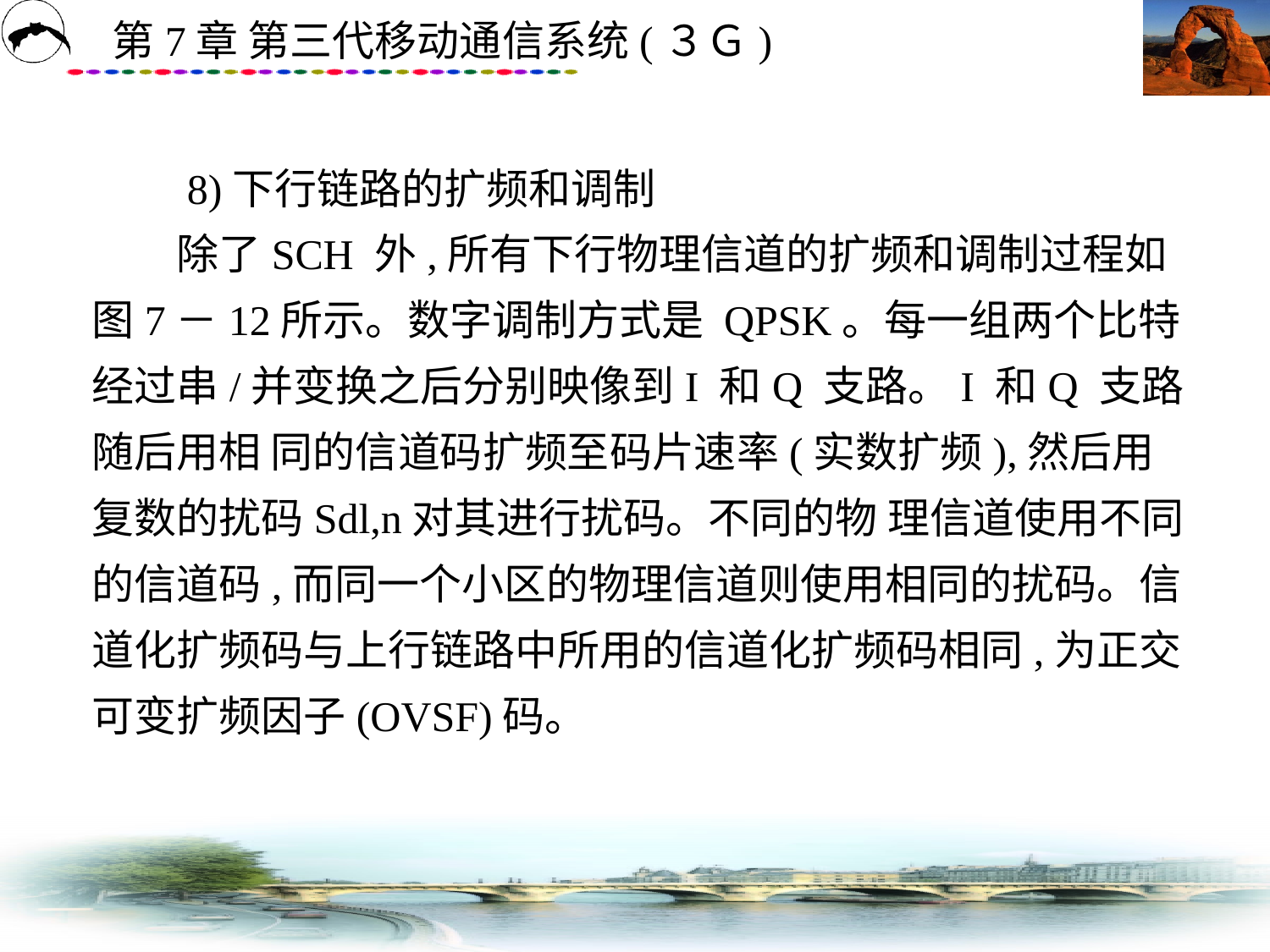

# 8)下行链路的扩频和调制 　　除了SCH 外,所有下行物理信道的扩频和调制过程如图7－12所示。数字调制方式是 QPSK。每一组两个比特经过串/并变换之后分别映像到I 和Q 支路。I 和Q 支路随后用相 同的信道码扩频至码片速率(实数扩频),然后用复数的扰码Sdl,n对其进行扰码。不同的物 理信道使用不同的信道码,而同一个小区的物理信道则使用相同的扰码。信道化扩频码与上行链路中所用的信道化扩频码相同,为正交可变扩频因子(OVSF)码。